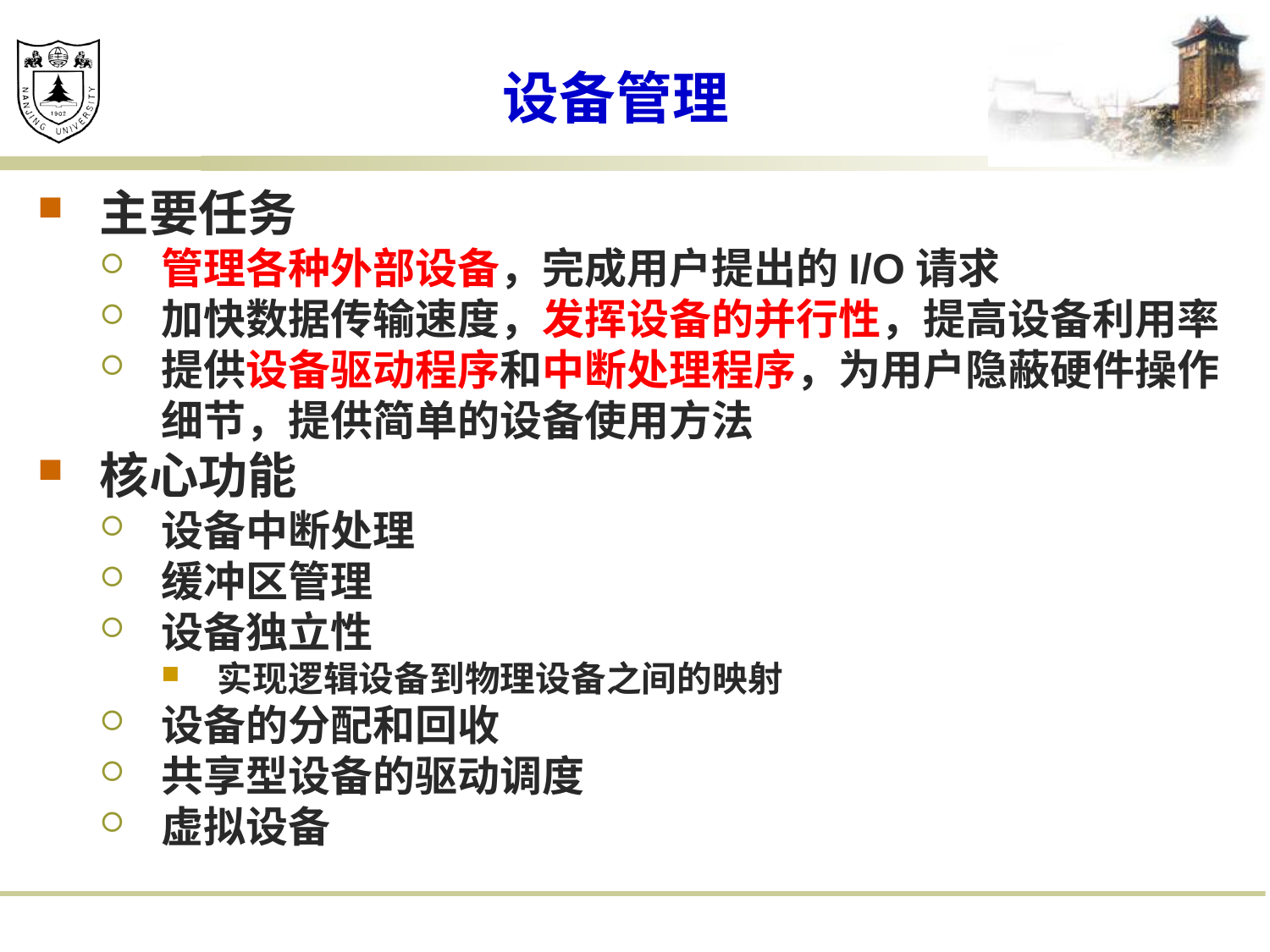

# 设备管理
主要任务
管理各种外部设备，完成用户提出的I/O请求
加快数据传输速度，发挥设备的并行性，提高设备利用率
提供设备驱动程序和中断处理程序，为用户隐蔽硬件操作细节，提供简单的设备使用方法
核心功能
设备中断处理
缓冲区管理
设备独立性
实现逻辑设备到物理设备之间的映射
设备的分配和回收
共享型设备的驱动调度
虚拟设备

39